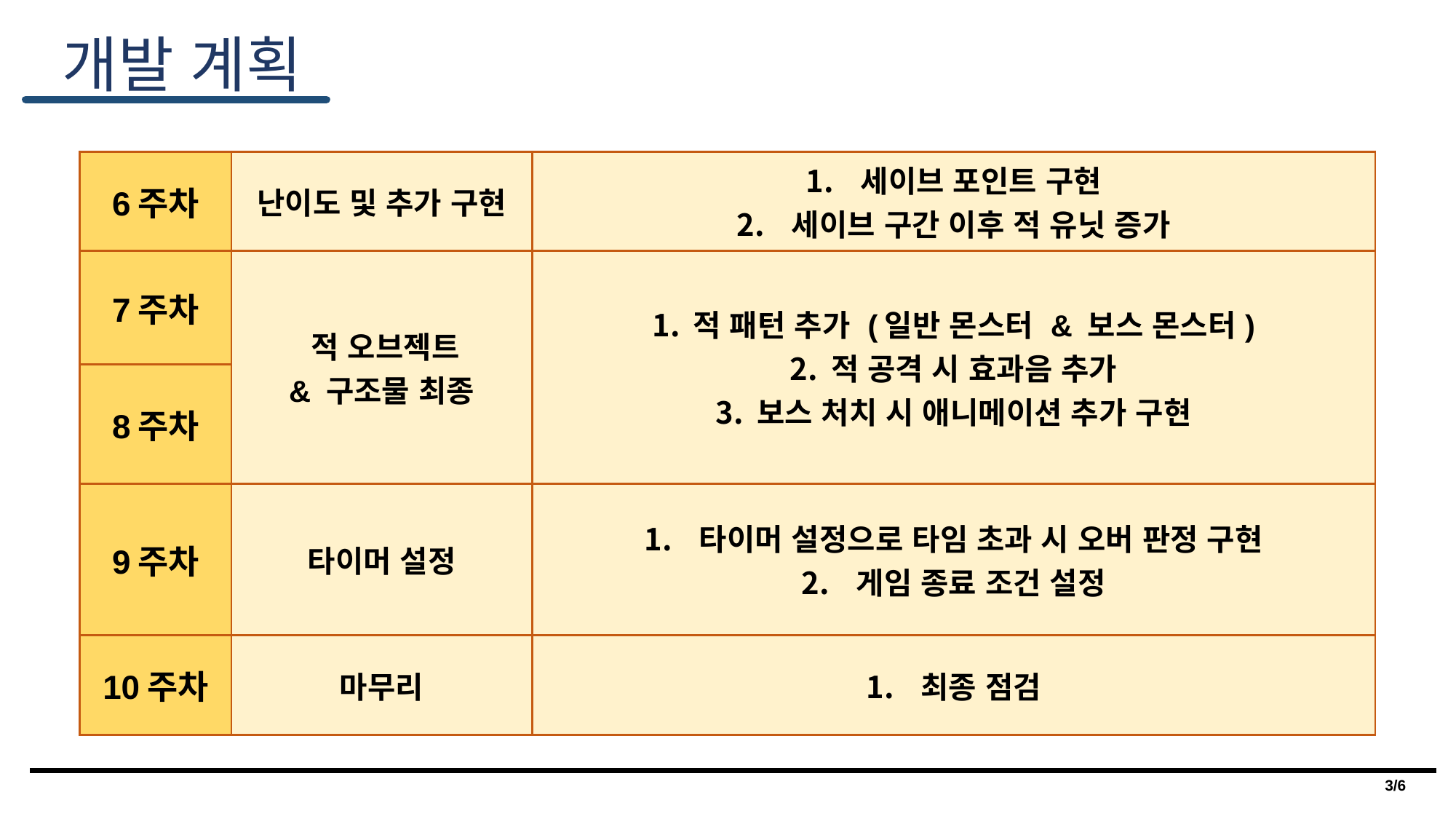

개발 계획
| 6주차 | 난이도 및 추가 구현 | 세이브 포인트 구현 세이브 구간 이후 적 유닛 증가 |
| --- | --- | --- |
| 7주차 | 적 오브젝트 & 구조물 최종 | 적 패턴 추가 (일반 몬스터 & 보스 몬스터) 적 공격 시 효과음 추가 보스 처치 시 애니메이션 추가 구현 |
| 8주차 |  |  |
| 9주차 | 타이머 설정 | 타이머 설정으로 타임 초과 시 오버 판정 구현 게임 종료 조건 설정 |
| 10주차 | 마무리 | 최종 점검 |
3/6